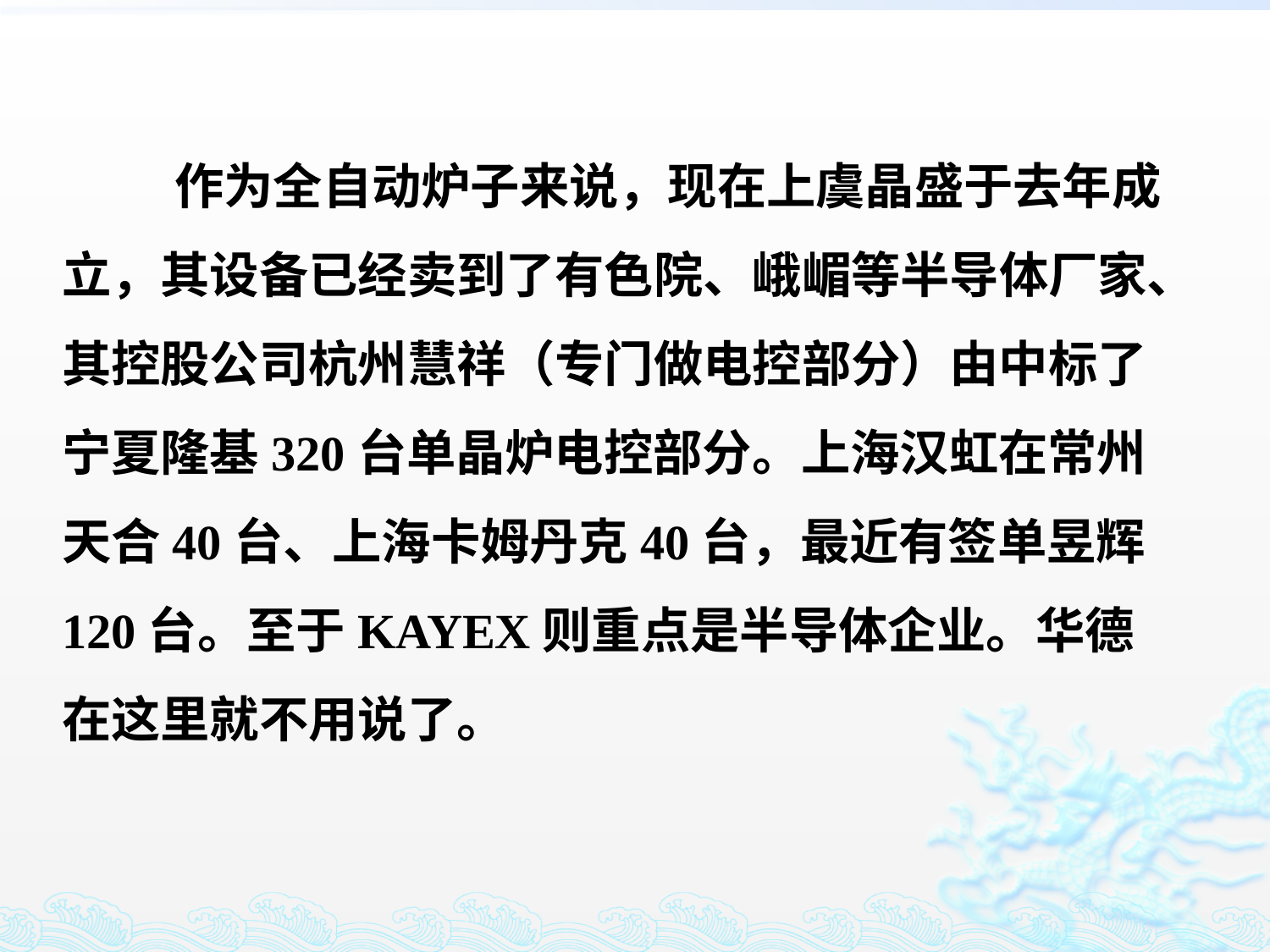

作为全自动炉子来说，现在上虞晶盛于去年成立，其设备已经卖到了有色院、峨嵋等半导体厂家、其控股公司杭州慧祥（专门做电控部分）由中标了宁夏隆基320台单晶炉电控部分。上海汉虹在常州天合40台、上海卡姆丹克40台，最近有签单昱辉120台。至于KAYEX则重点是半导体企业。华德在这里就不用说了。